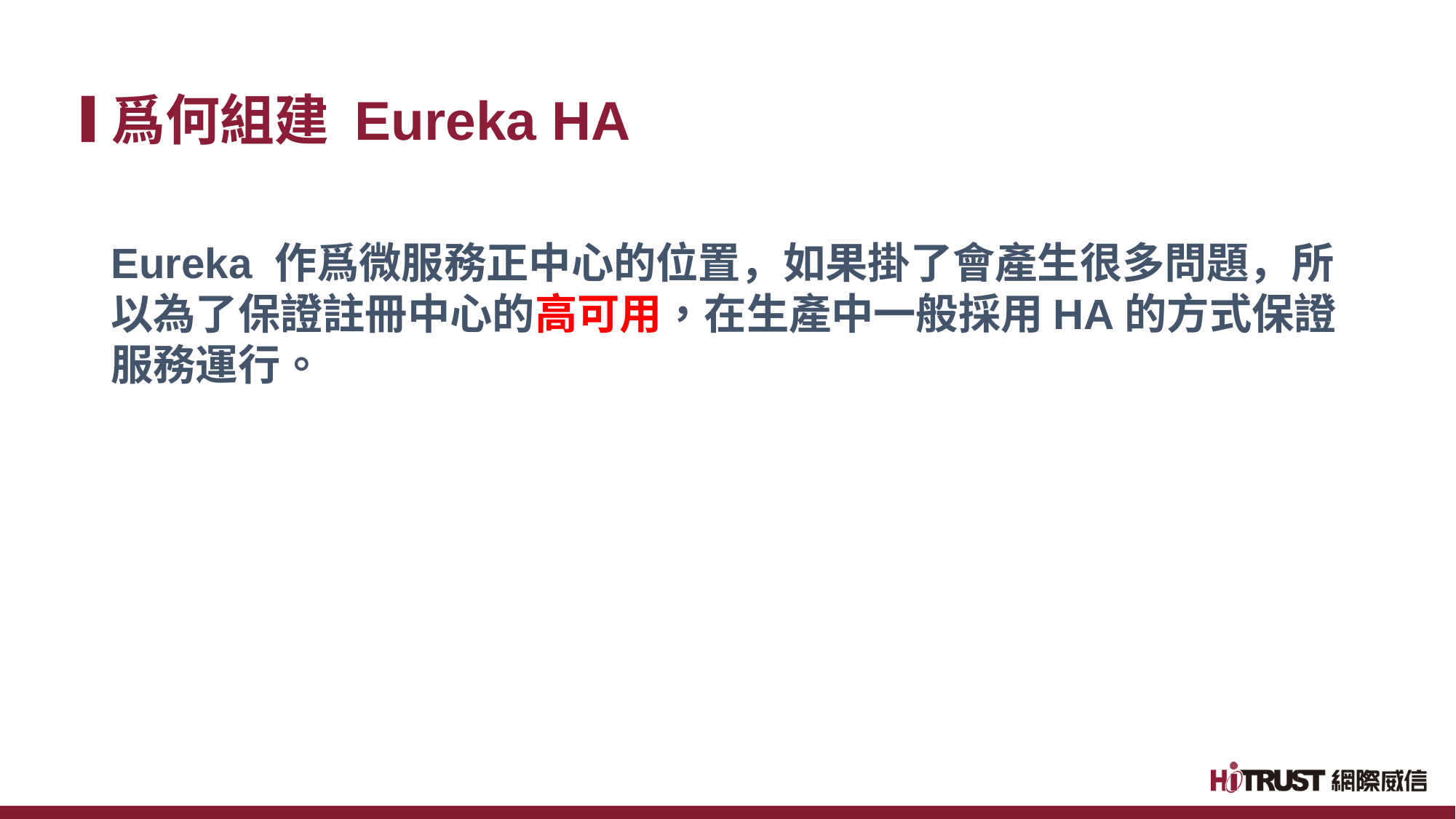

# 爲何組建 Eureka HA

Eureka 作爲微服務正中心的位置，如果掛了會產生很多問題，所以為了保證註冊中心的高可用，在生產中一般採用HA的方式保證服務運行。